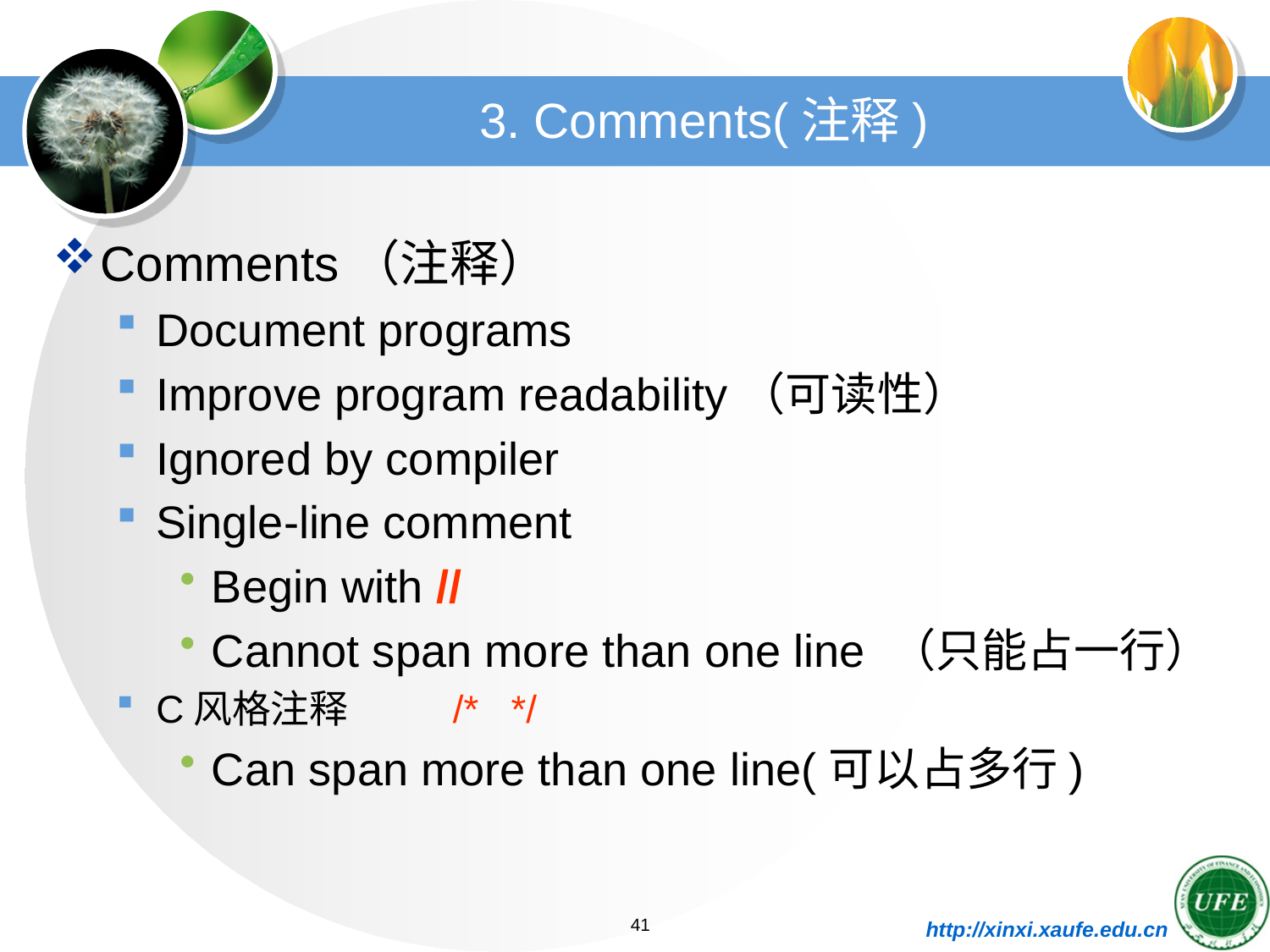

# 3. Comments(注释)
Comments（注释）
Document programs
Improve program readability（可读性）
Ignored by compiler
Single-line comment
Begin with //
Cannot span more than one line （只能占一行）
C风格注释           /*   */
Can span more than one line(可以占多行)
41
http://xinxi.xaufe.edu.cn